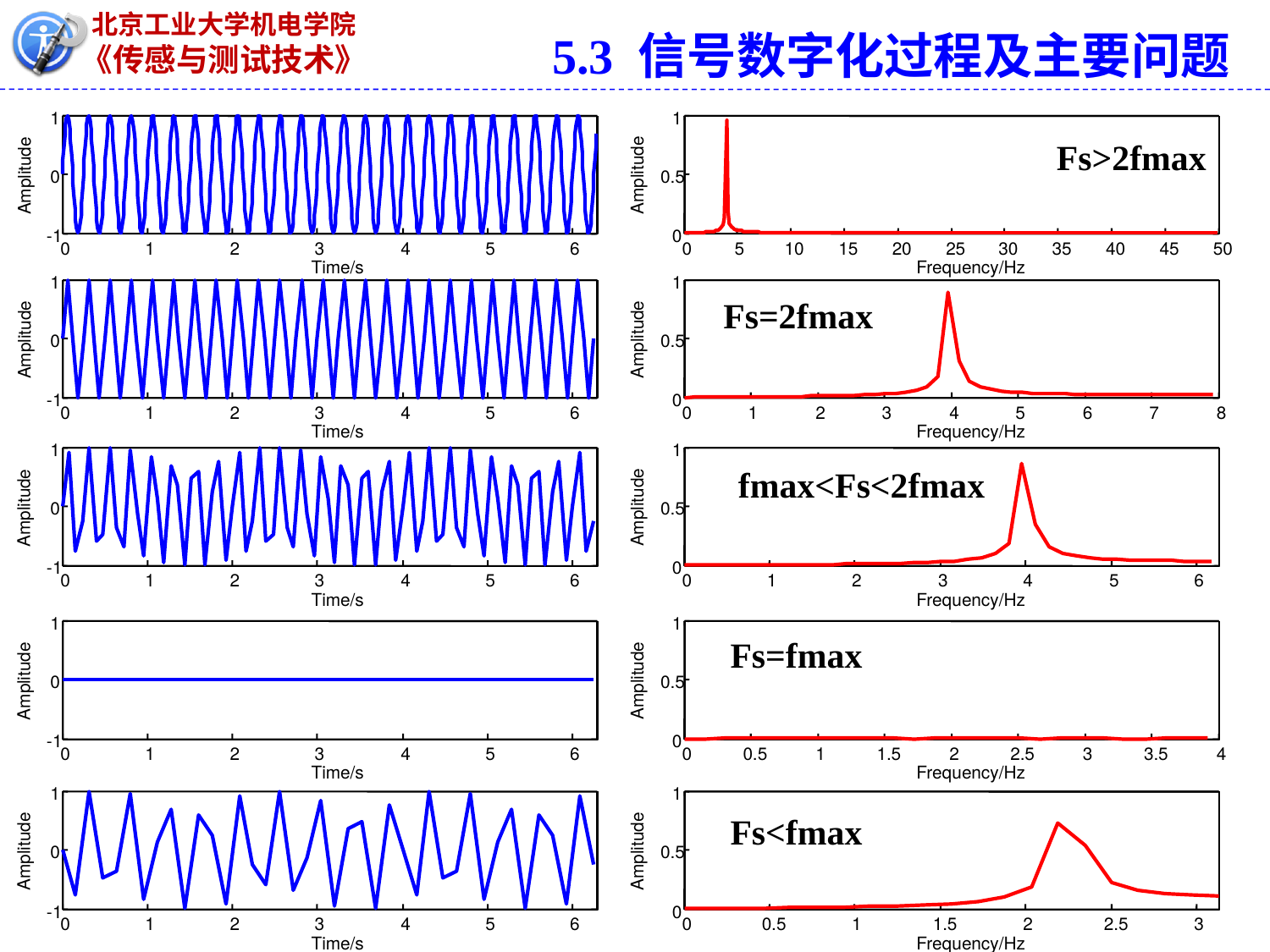

5.3 信号数字化过程及主要问题
1

0
Amplitude

-1

0
1
2
3
4
5
6
Time/s
1

0
Amplitude

-1

0
1
2
3
4
5
6
Time/s
1

0
Amplitude

-1

0
1
2
3
4
5
6
Time/s
1

0
Amplitude

-1

0
1
2
3
4
5
6
Time/s
1

0
Amplitude

-1

0
1
2
3
4
5
6
Time/s
1

Fs>2fmax
Amplitude
0.5

0

0
5
10
15
20
25
30
35
40
45
50
Frequency/Hz
1

Fs=2fmax

Amplitude
0.5

0

0
1
2
3
4
5
6
7
8
Frequency/Hz
1

fmax<Fs<2fmax

Amplitude
0.5

0

0
1
2
3
4
5
6
Frequency/Hz
1

Fs=fmax
Amplitude
0.5

0

0
0.5
1
1.5
2
2.5
3
3.5
4
Frequency/Hz
1

Fs<fmax

0.5
Amplitude

0

0
0.5
1
1.5
2
2.5
3
Frequency/Hz